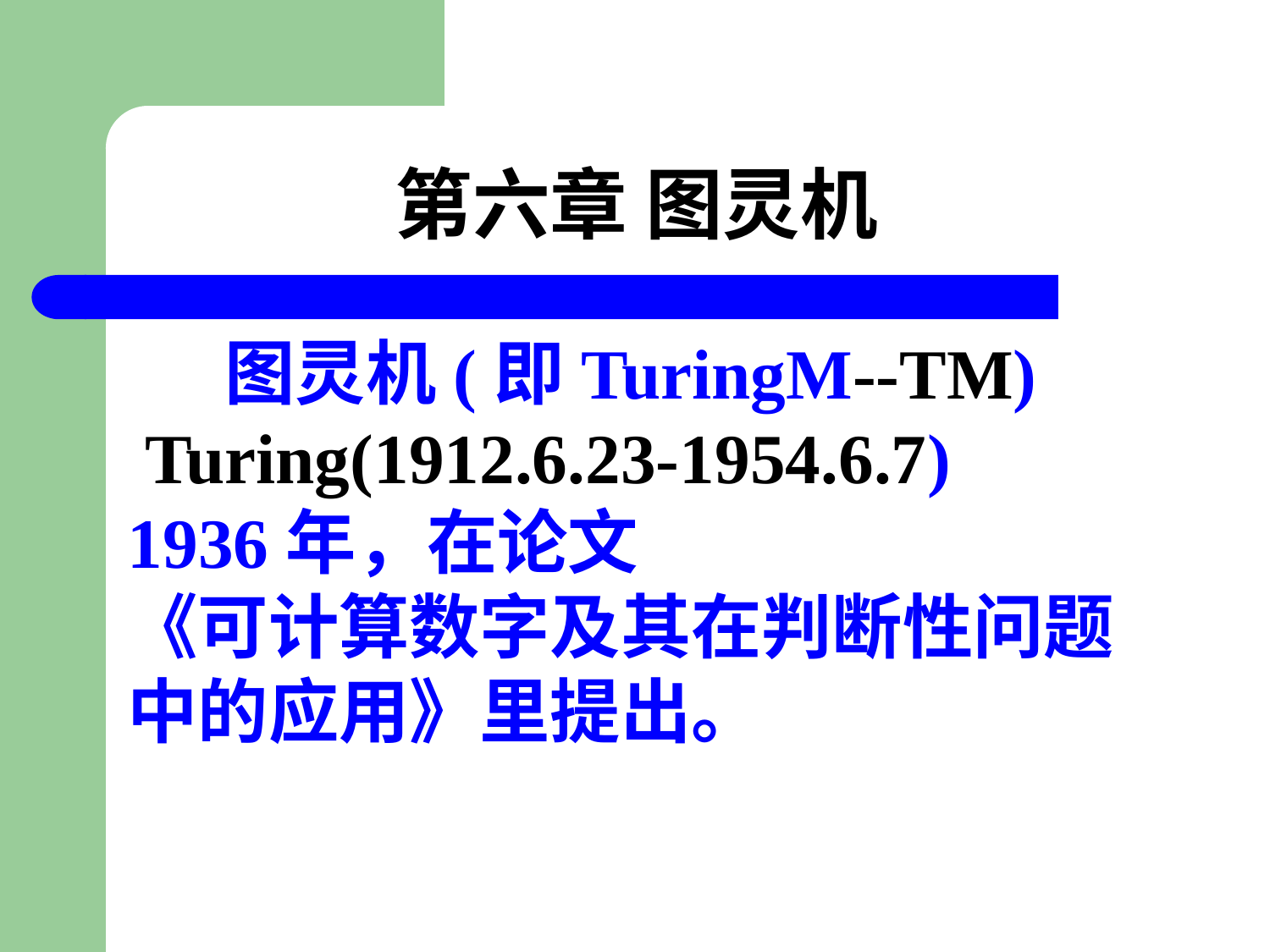

# 第六章 图灵机
     图灵机(即TuringM--TM)
 Turing(1912.6.23-1954.6.7)
1936年，在论文
《可计算数字及其在判断性问题中的应用》里提出。